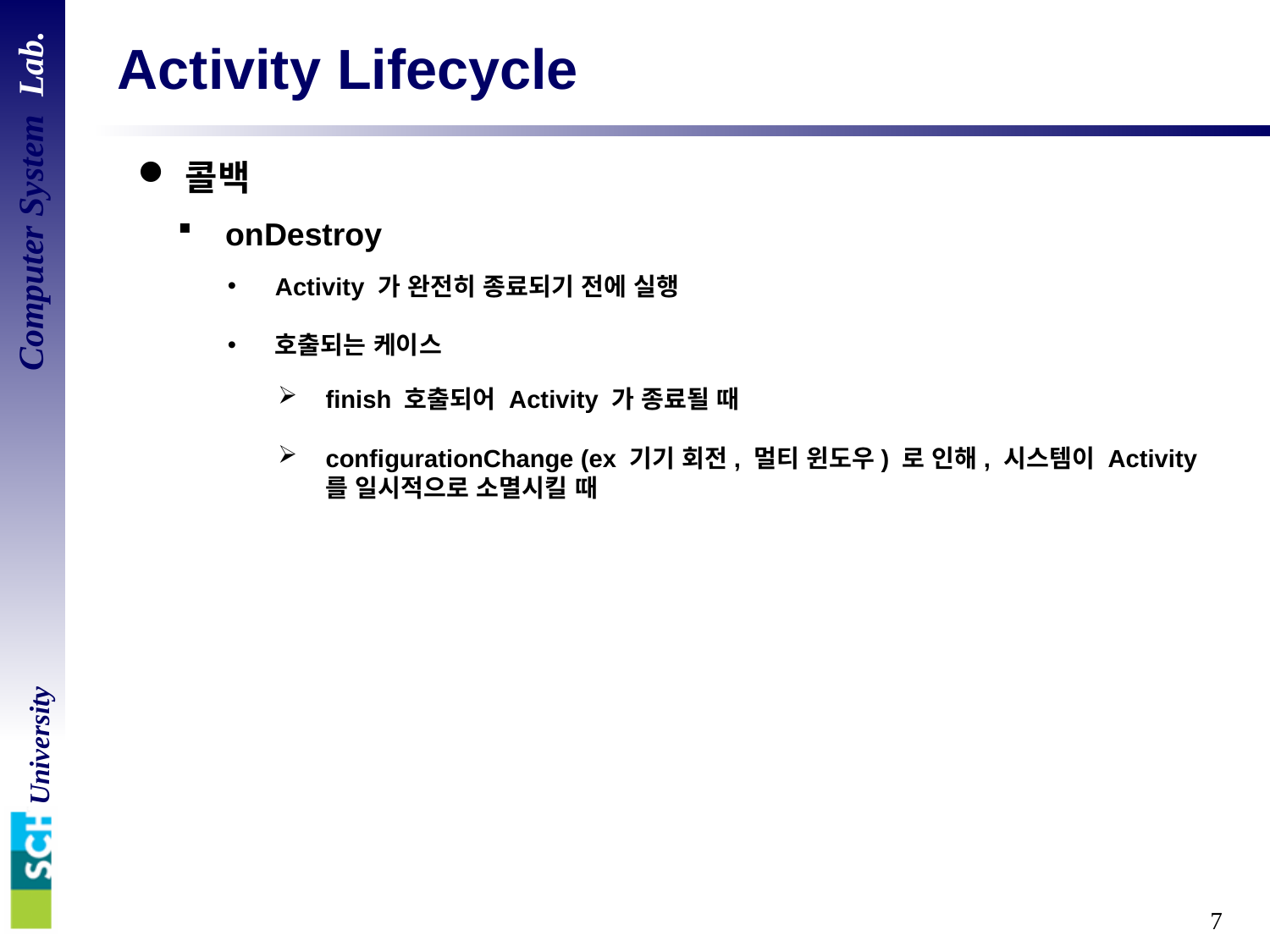

# Activity Lifecycle
콜백

onDestroy

Activity 가 완전히 종료되기 전에 실행

호출되는 케이스

finish 호출되어 Activity 가 종료될 때

configurationChange (ex 기기 회전, 멀티 윈도우) 로 인해, 시스템이 Activity를 일시적으로 소멸시킬 때